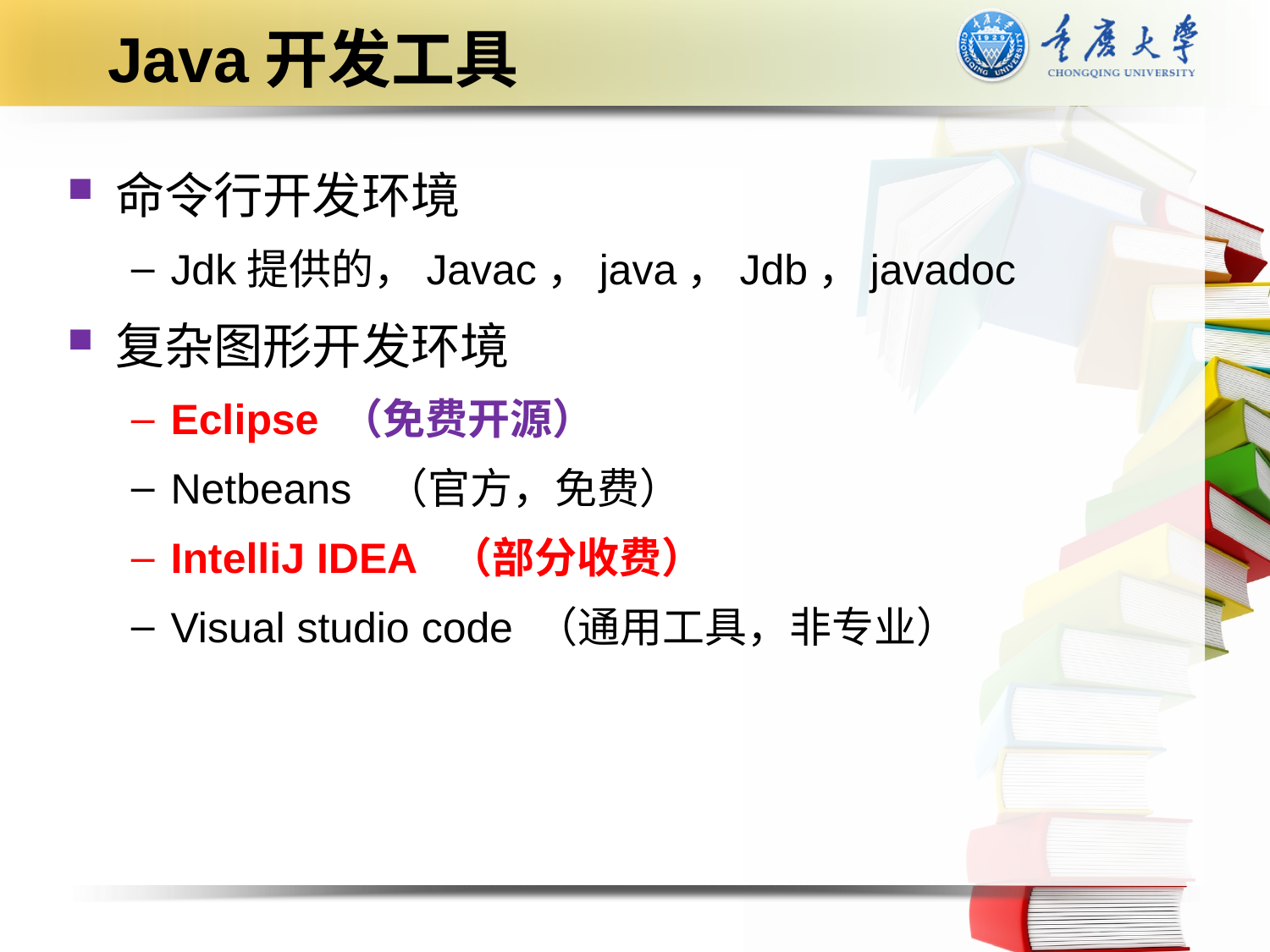

# Java开发工具
命令行开发环境
Jdk提供的，Javac，java，Jdb，javadoc
复杂图形开发环境
Eclipse （免费开源）
Netbeans  （官方，免费）
IntelliJ IDEA  （部分收费）
Visual studio code （通用工具，非专业）
15